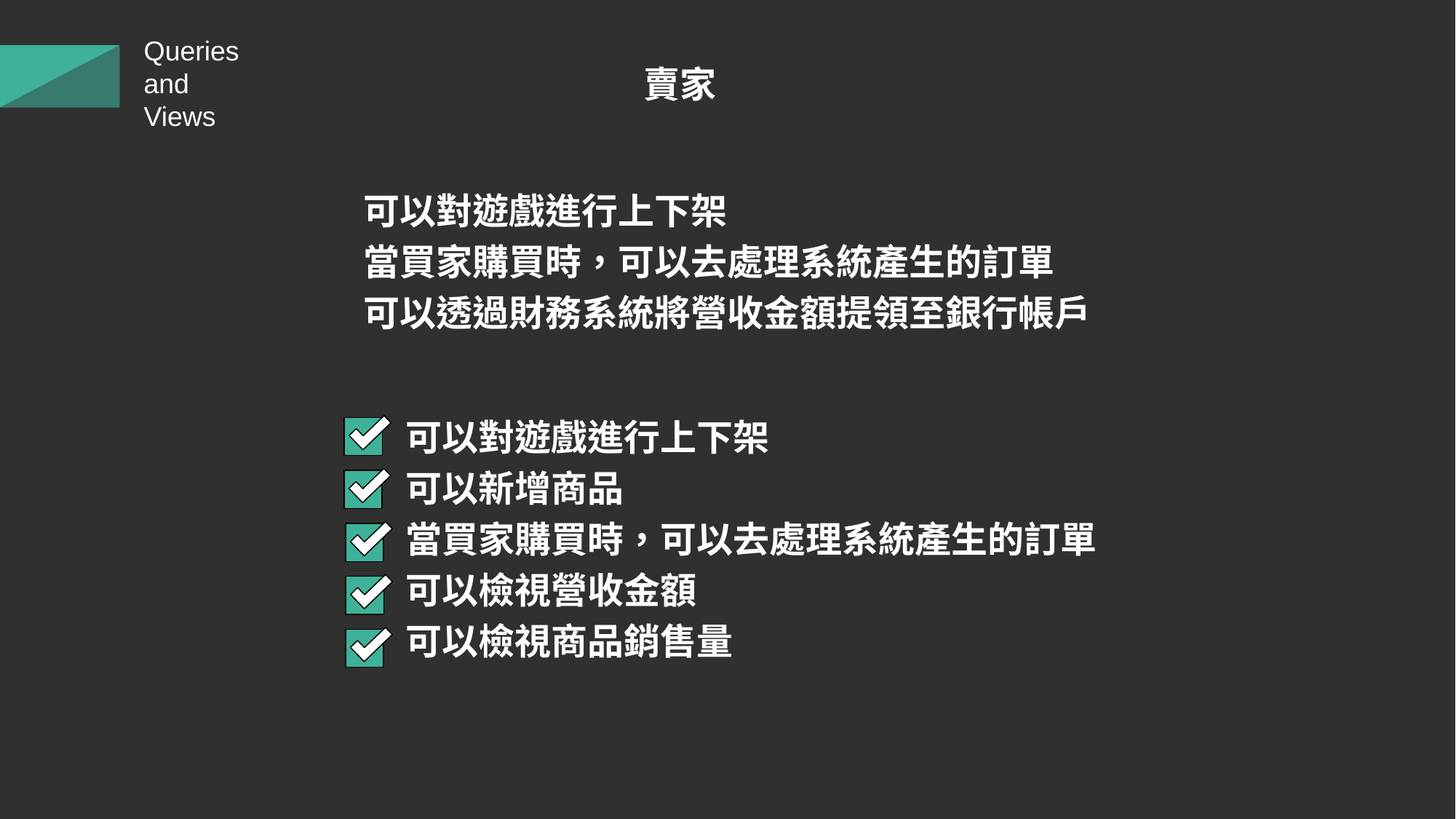

Queries
and
Views

賣家
可以對遊戲進行上下架
當買家購買時，可以去處理系統產生的訂單
可以透過財務系統將營收金額提領至銀行帳戶
可以對遊戲進行上下架
可以新增商品
當買家購買時，可以去處理系統產生的訂單
可以檢視營收金額
可以檢視商品銷售量